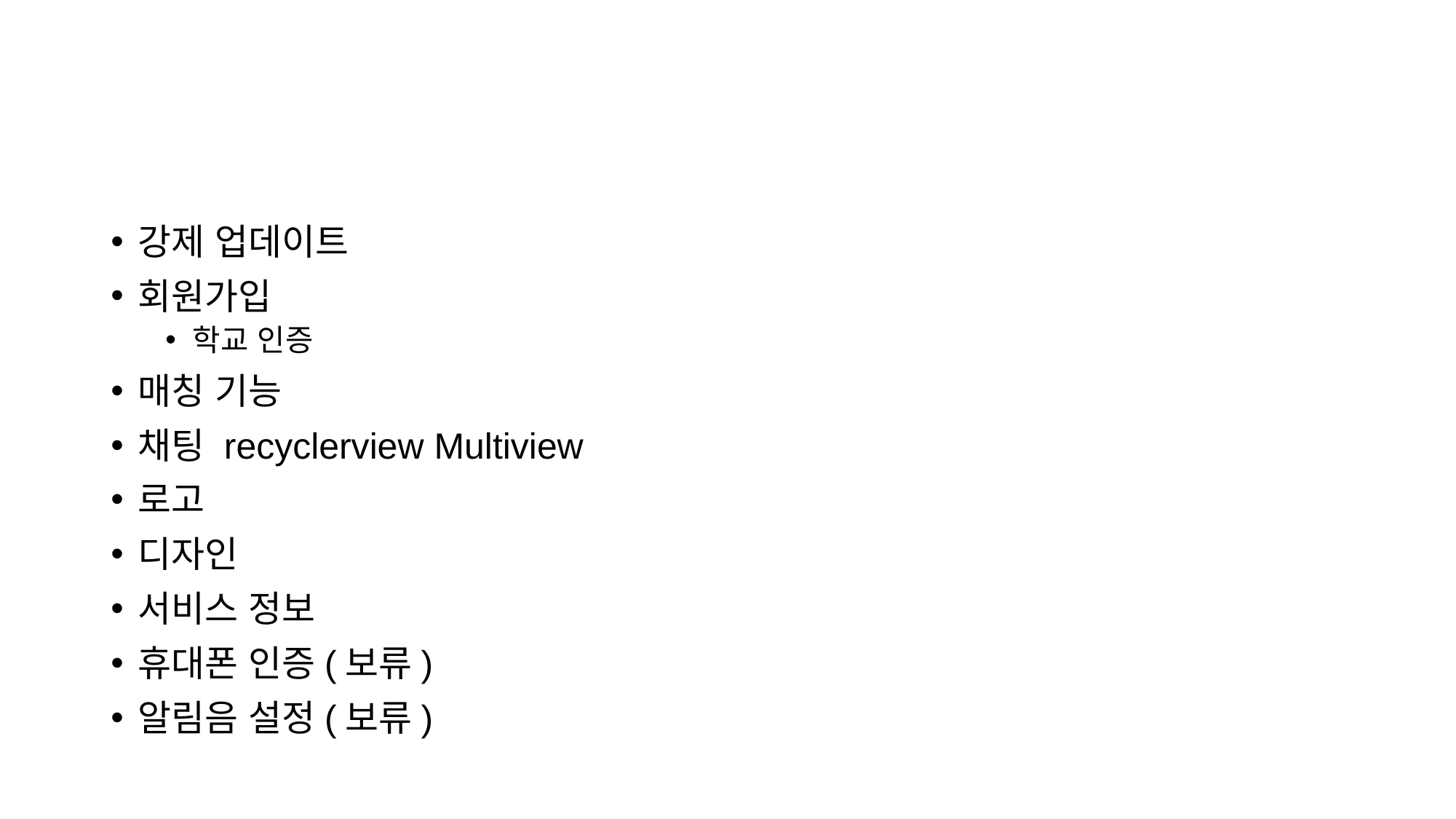

#
강제 업데이트
회원가입
학교 인증
매칭 기능
채팅 recyclerview Multiview
로고
디자인
서비스 정보
휴대폰 인증(보류)
알림음 설정(보류)